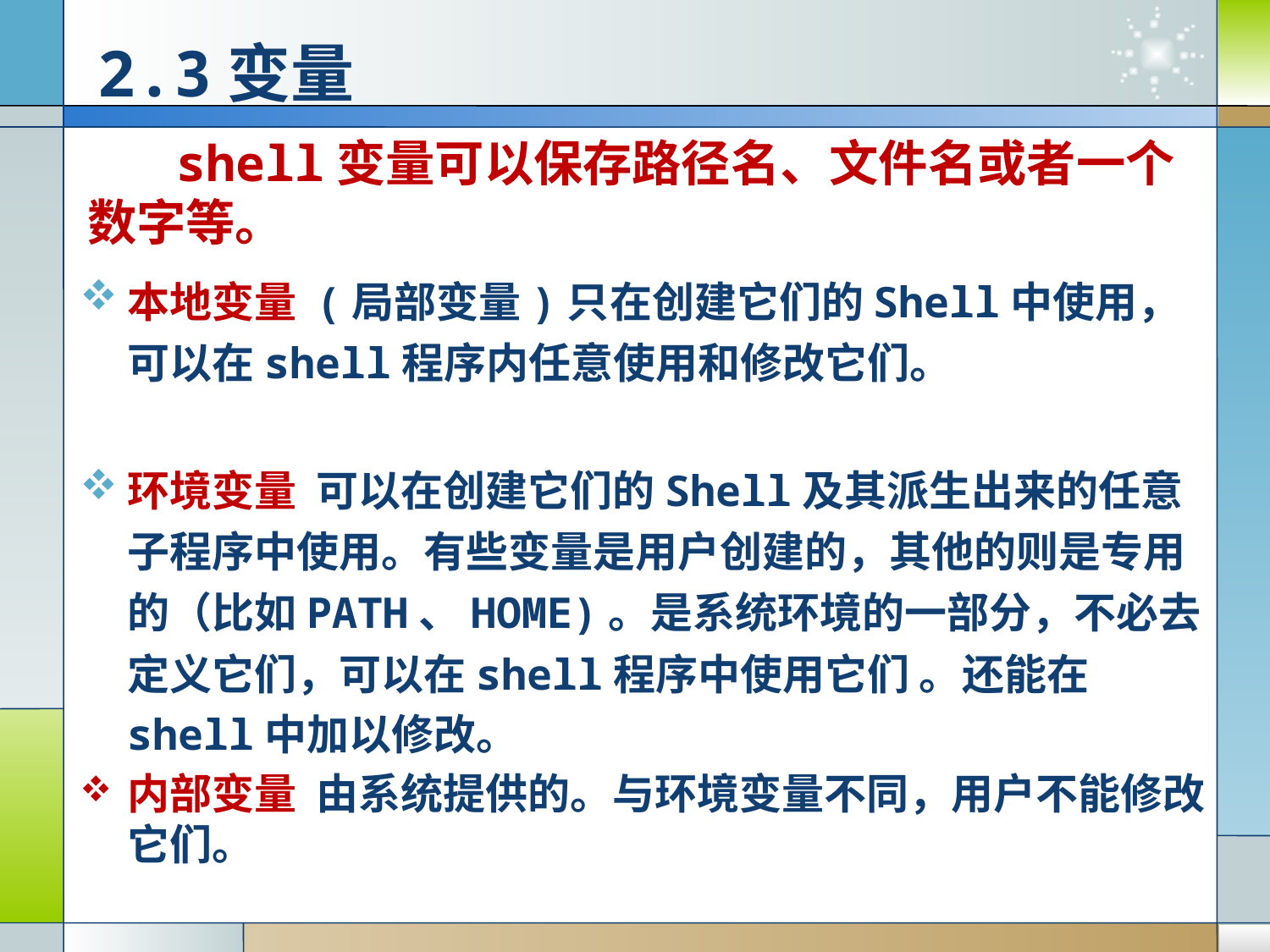

# 2.3变量
   shell变量可以保存路径名、文件名或者一个数字等。
本地变量 (局部变量)只在创建它们的Shell中使用，可以在shell程序内任意使用和修改它们。

环境变量  可以在创建它们的Shell及其派生出来的任意子程序中使用。有些变量是用户创建的，其他的则是专用的（比如PATH、HOME)。是系统环境的一部分，不必去定义它们，可以在shell程序中使用它们 。还能在shell中加以修改。
内部变量  由系统提供的。与环境变量不同，用户不能修改它们。